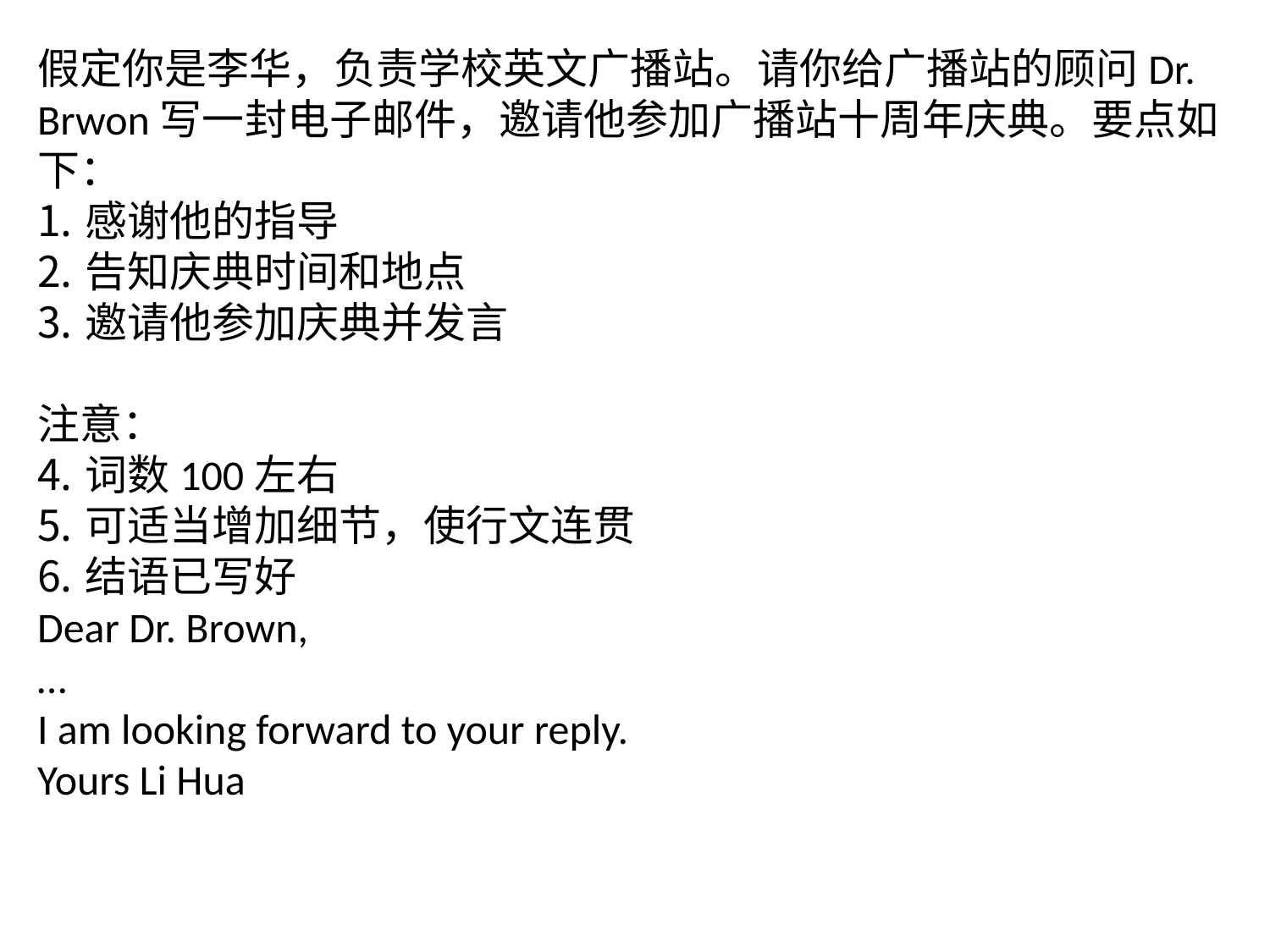

假定你是李华，负责学校英文广播站。请你给广播站的顾问Dr. Brwon写一封电子邮件，邀请他参加广播站十周年庆典。要点如下：
感谢他的指导
告知庆典时间和地点
邀请他参加庆典并发言

注意：
词数100左右
可适当增加细节，使行文连贯
结语已写好
Dear Dr. Brown,
…
I am looking forward to your reply.
Yours Li Hua